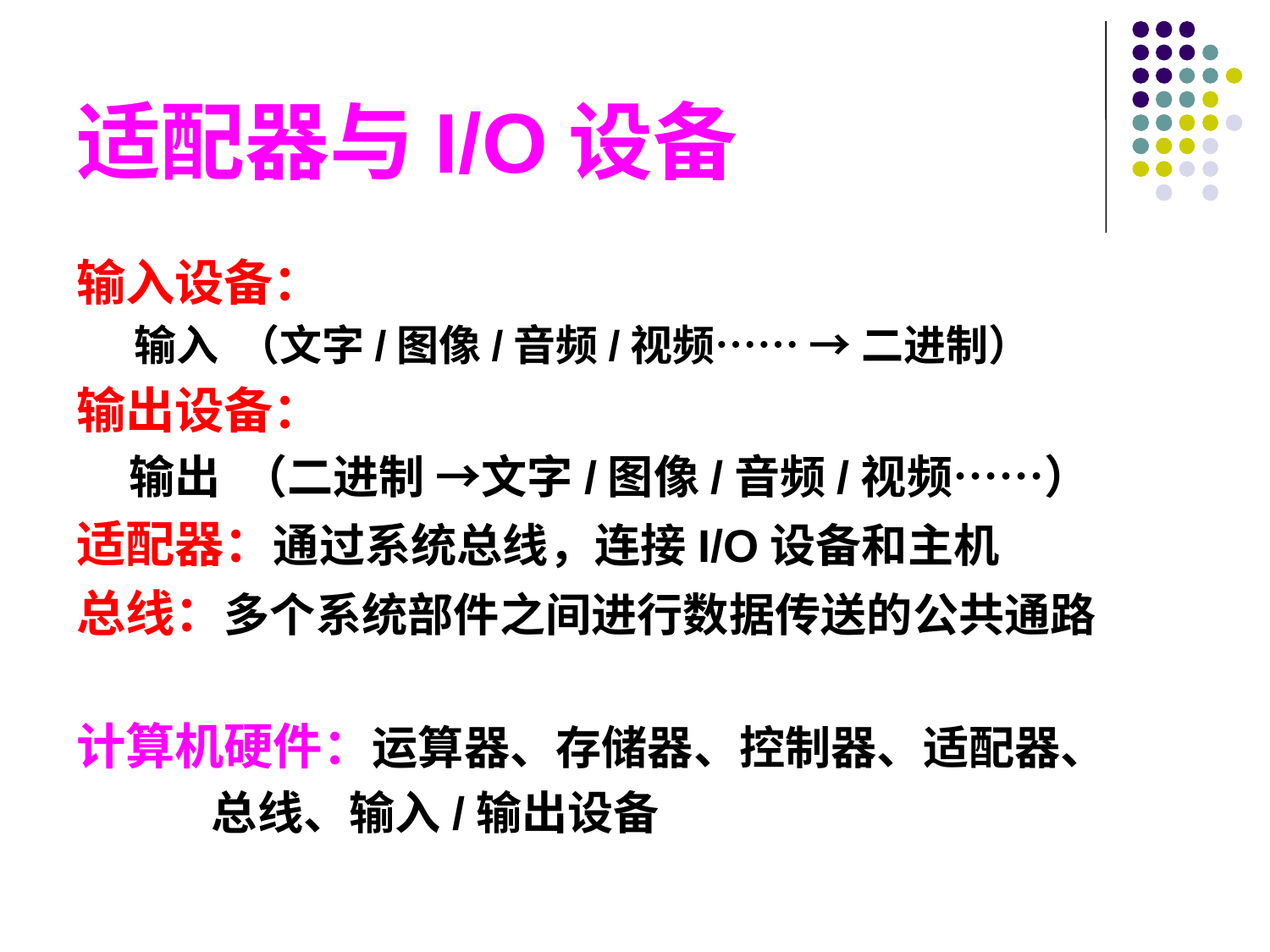

适配器与I/O设备

输入设备：
     输入  （文字/图像/音频/视频…… → 二进制）
输出设备：
    输出  （二进制 →文字/图像/音频/视频……）
适配器：通过系统总线，连接I/O设备和主机
总线：多个系统部件之间进行数据传送的公共通路

计算机硬件：运算器、存储器、控制器、适配器、
            总线、输入/输出设备
#
19